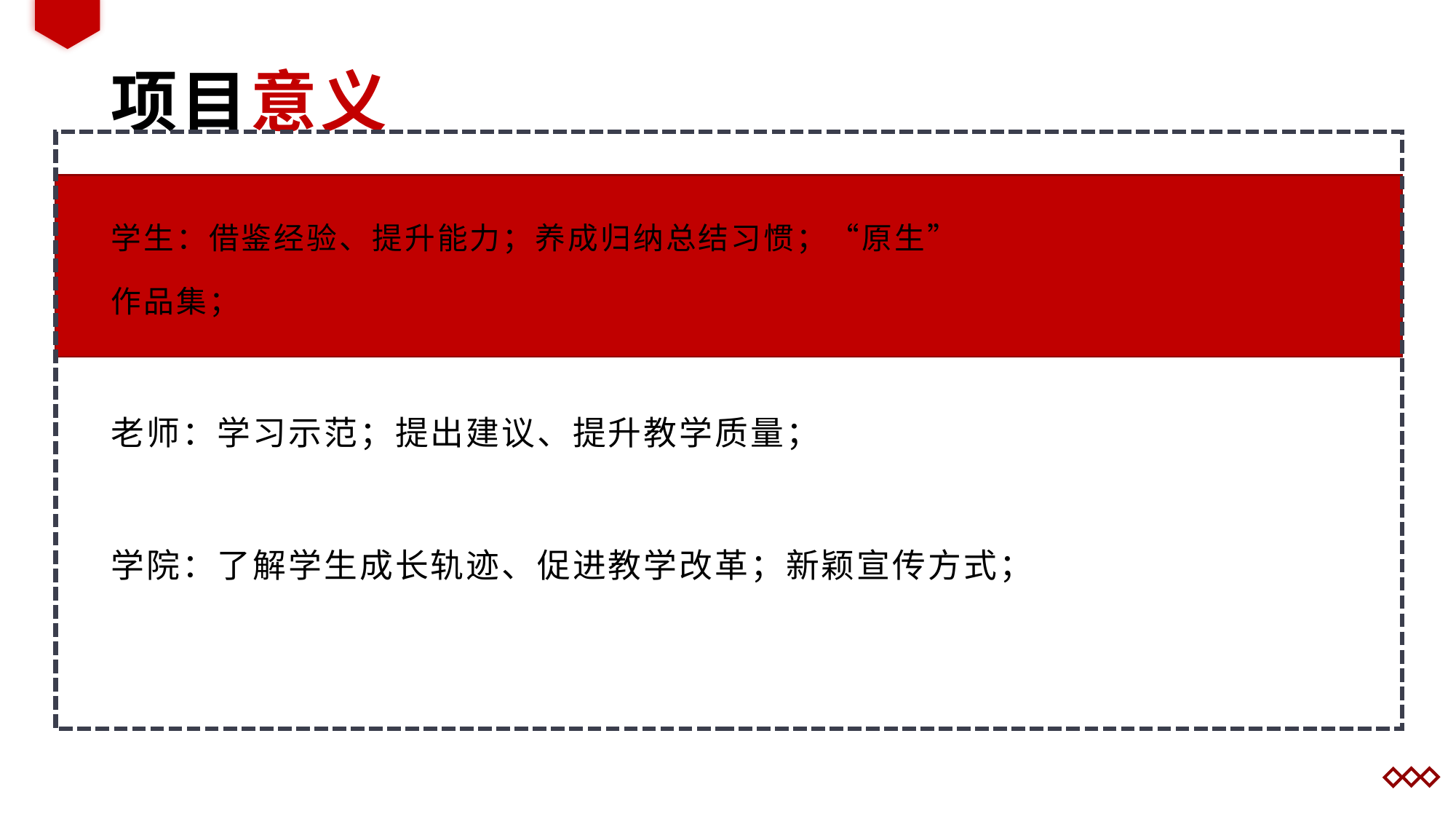

项目意义

学生：借鉴经验、提升能力；养成归纳总结习惯；“原生”
作品集；

老师：学习示范；提出建议、提升教学质量；

学院：了解学生成长轨迹、促进教学改革；新颖宣传方式；